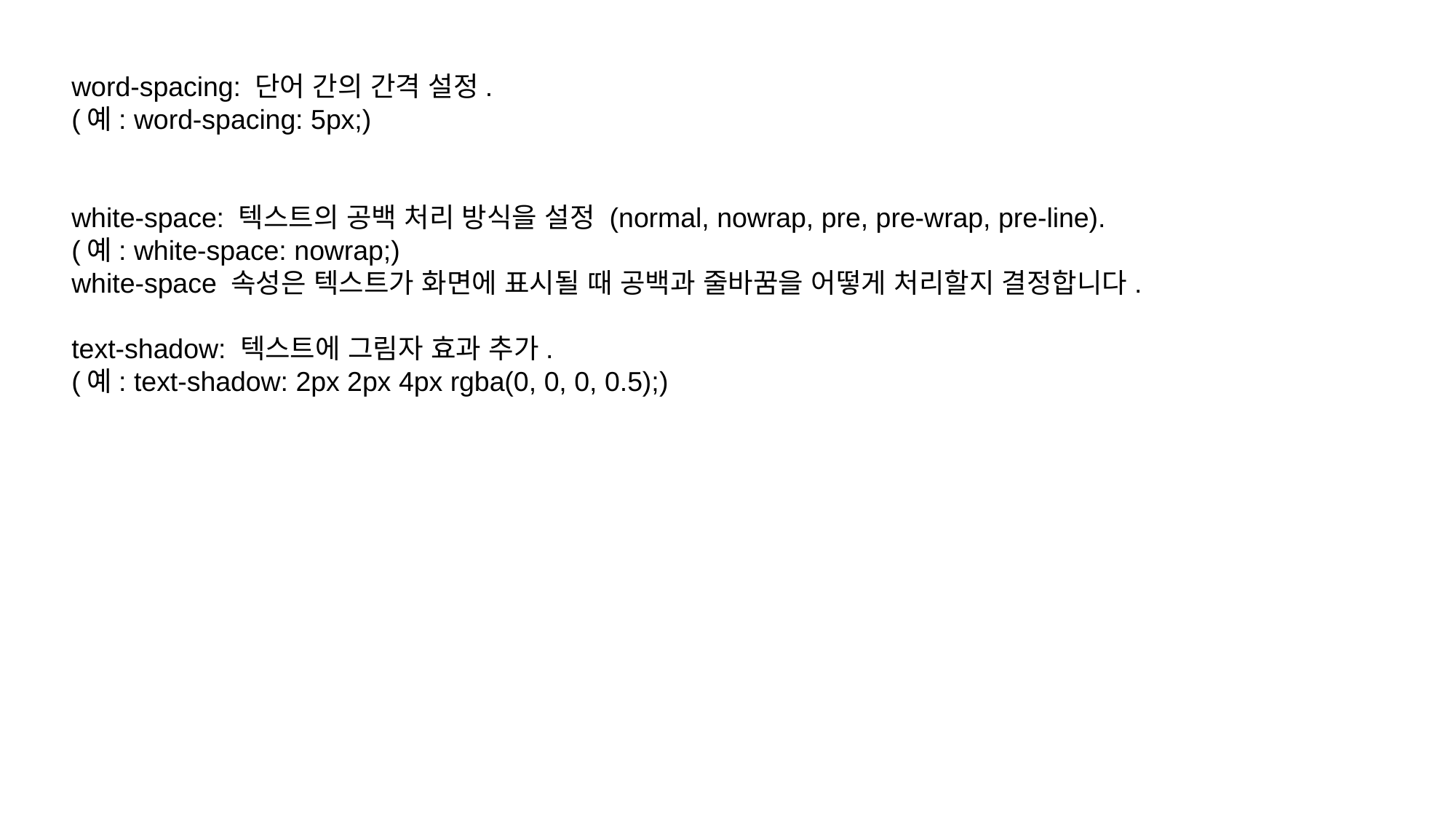

word-spacing: 단어 간의 간격 설정.
(예: word-spacing: 5px;)

white-space: 텍스트의 공백 처리 방식을 설정 (normal, nowrap, pre, pre-wrap, pre-line).
(예: white-space: nowrap;)
white-space 속성은 텍스트가 화면에 표시될 때 공백과 줄바꿈을 어떻게 처리할지 결정합니다.

text-shadow: 텍스트에 그림자 효과 추가.
(예: text-shadow: 2px 2px 4px rgba(0, 0, 0, 0.5);)